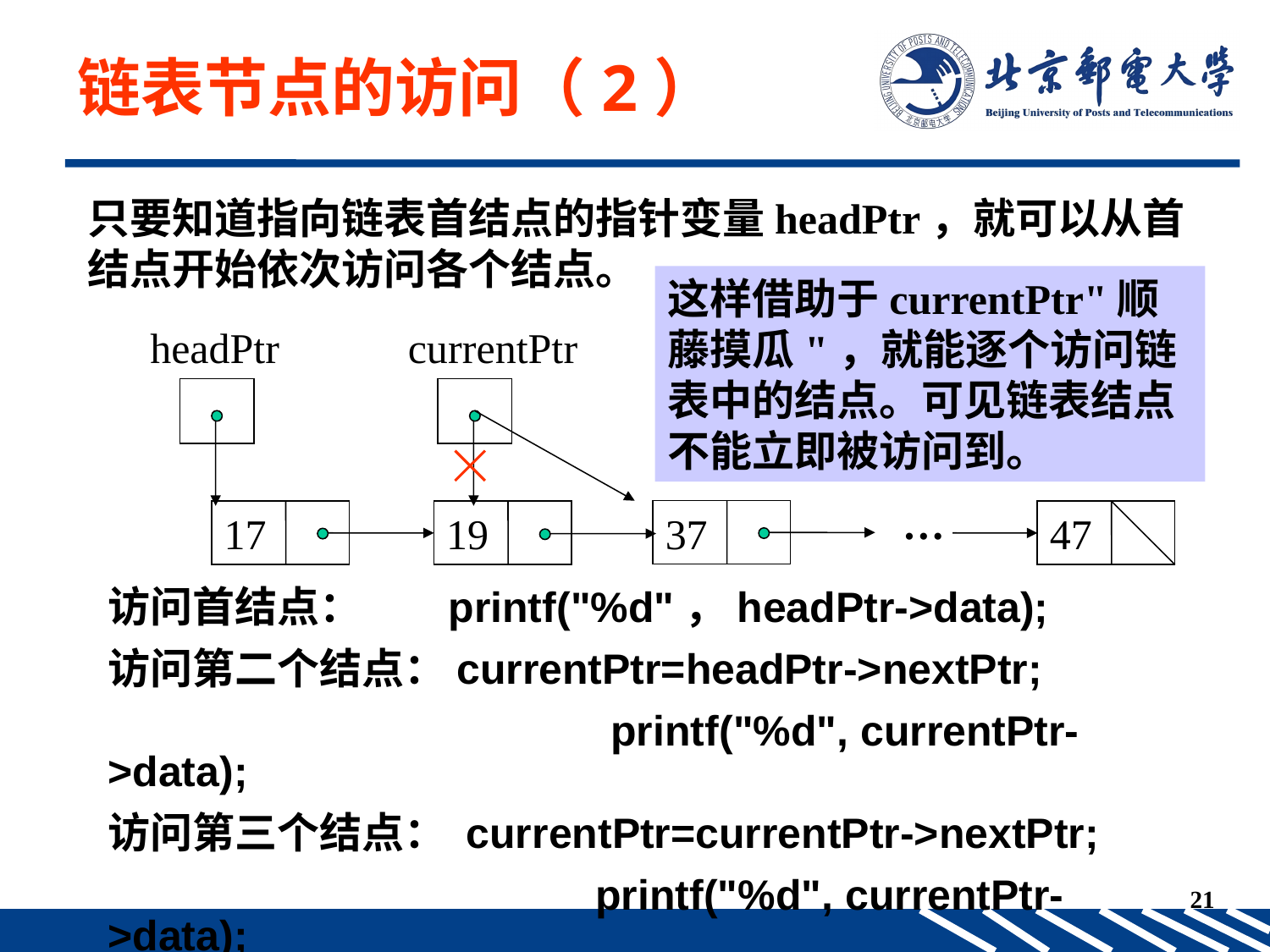

链表节点的访问（2）
只要知道指向链表首结点的指针变量headPtr，就可以从首结点开始依次访问各个结点。
这样借助于currentPtr"顺藤摸瓜"，就能逐个访问链表中的结点。可见链表结点不能立即被访问到。
headPtr

currentPtr

…
37

17

19

47

访问首结点：        printf("%d"，headPtr->data);
访问第二个结点：currentPtr=headPtr->nextPtr;
		                     printf("%d", currentPtr->data);
访问第三个结点： currentPtr=currentPtr->nextPtr;
			         printf("%d", currentPtr->data);
21